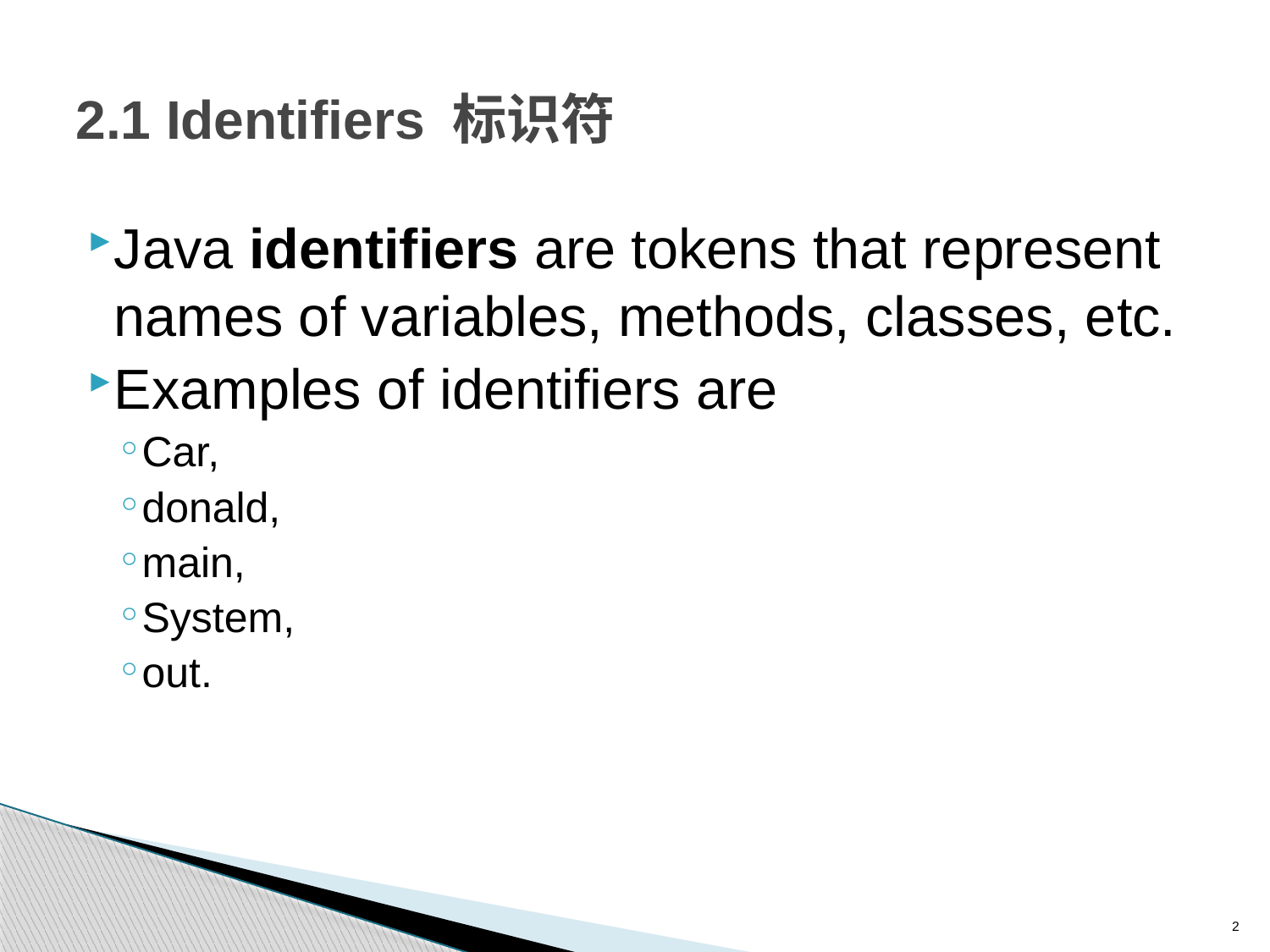

# 2.1 Identifiers 标识符
Java identifiers are tokens that represent names of variables, methods, classes, etc.
Examples of identifiers are
Car,
donald,
main,
System,
out.
2